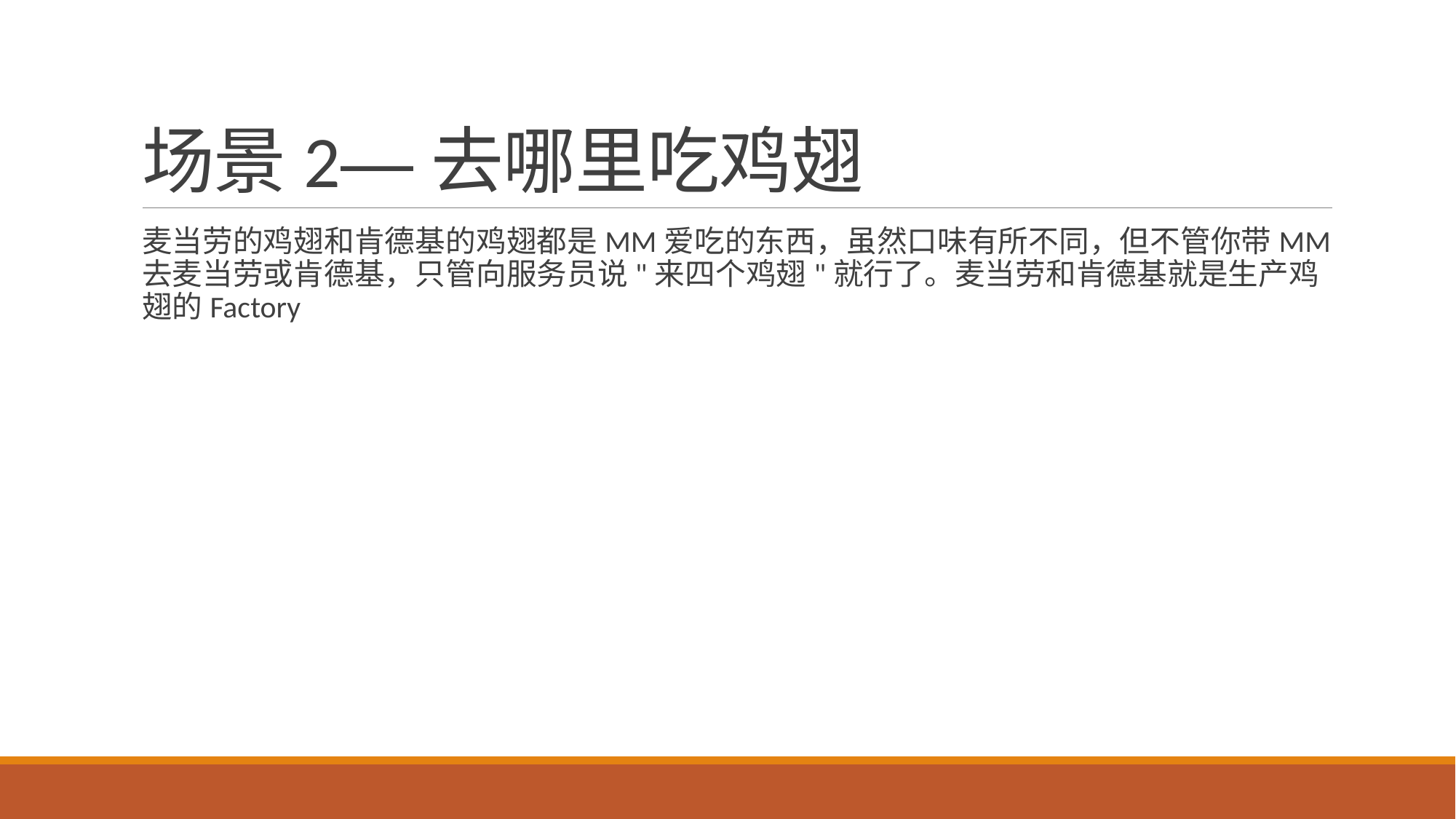

# 场景2—去哪里吃鸡翅
麦当劳的鸡翅和肯德基的鸡翅都是MM爱吃的东西，虽然口味有所不同，但不管你带MM去麦当劳或肯德基，只管向服务员说"来四个鸡翅"就行了。麦当劳和肯德基就是生产鸡翅的Factory